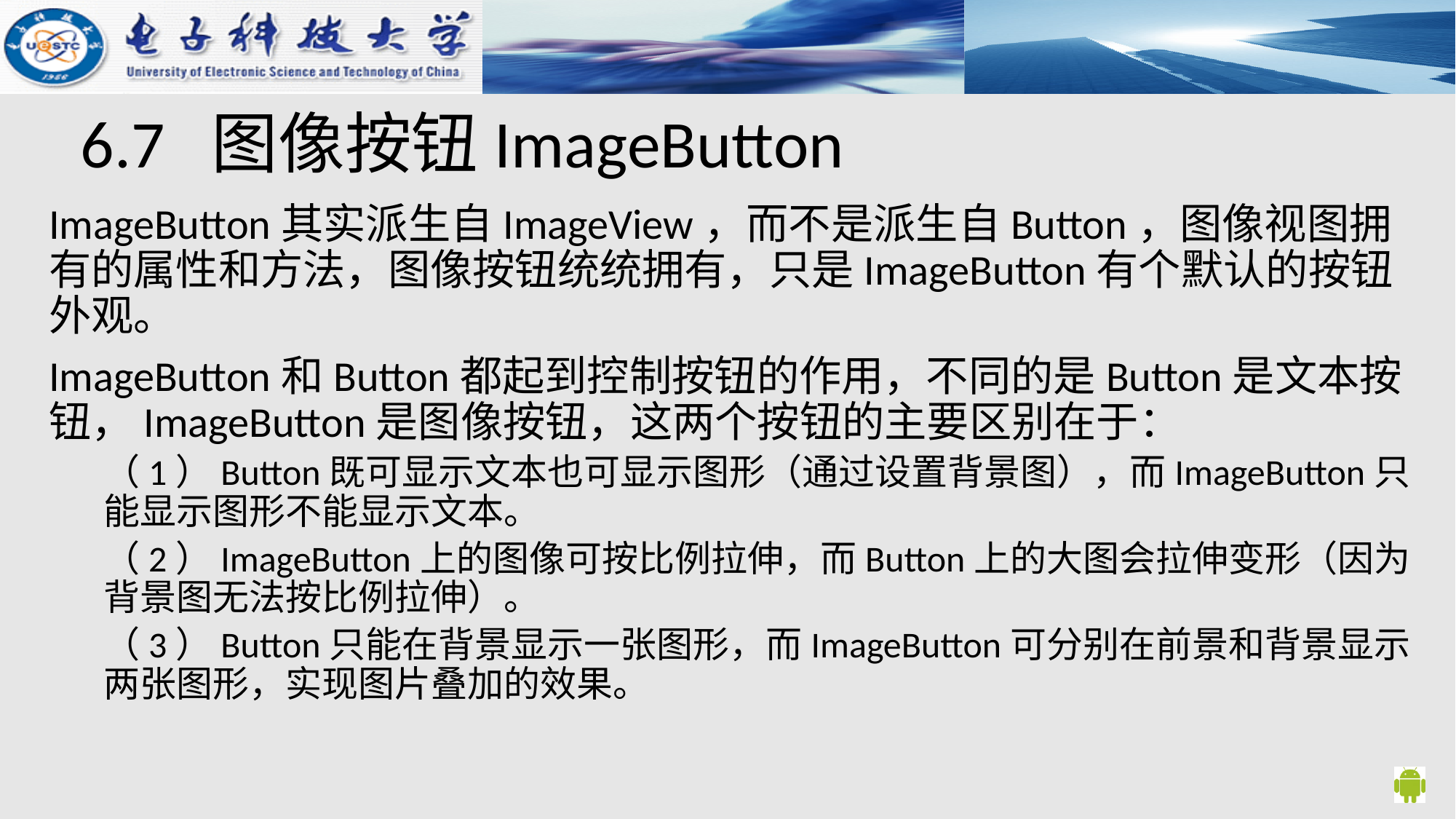

# 6.7  图像按钮ImageButton
ImageButton其实派生自ImageView，而不是派生自Button，图像视图拥有的属性和方法，图像按钮统统拥有，只是ImageButton有个默认的按钮外观。
ImageButton和Button都起到控制按钮的作用，不同的是Button是文本按钮，ImageButton是图像按钮，这两个按钮的主要区别在于：
（1）Button既可显示文本也可显示图形（通过设置背景图），而ImageButton只能显示图形不能显示文本。
（2）ImageButton上的图像可按比例拉伸，而Button上的大图会拉伸变形（因为背景图无法按比例拉伸）。
（3）Button只能在背景显示一张图形，而ImageButton可分别在前景和背景显示两张图形，实现图片叠加的效果。